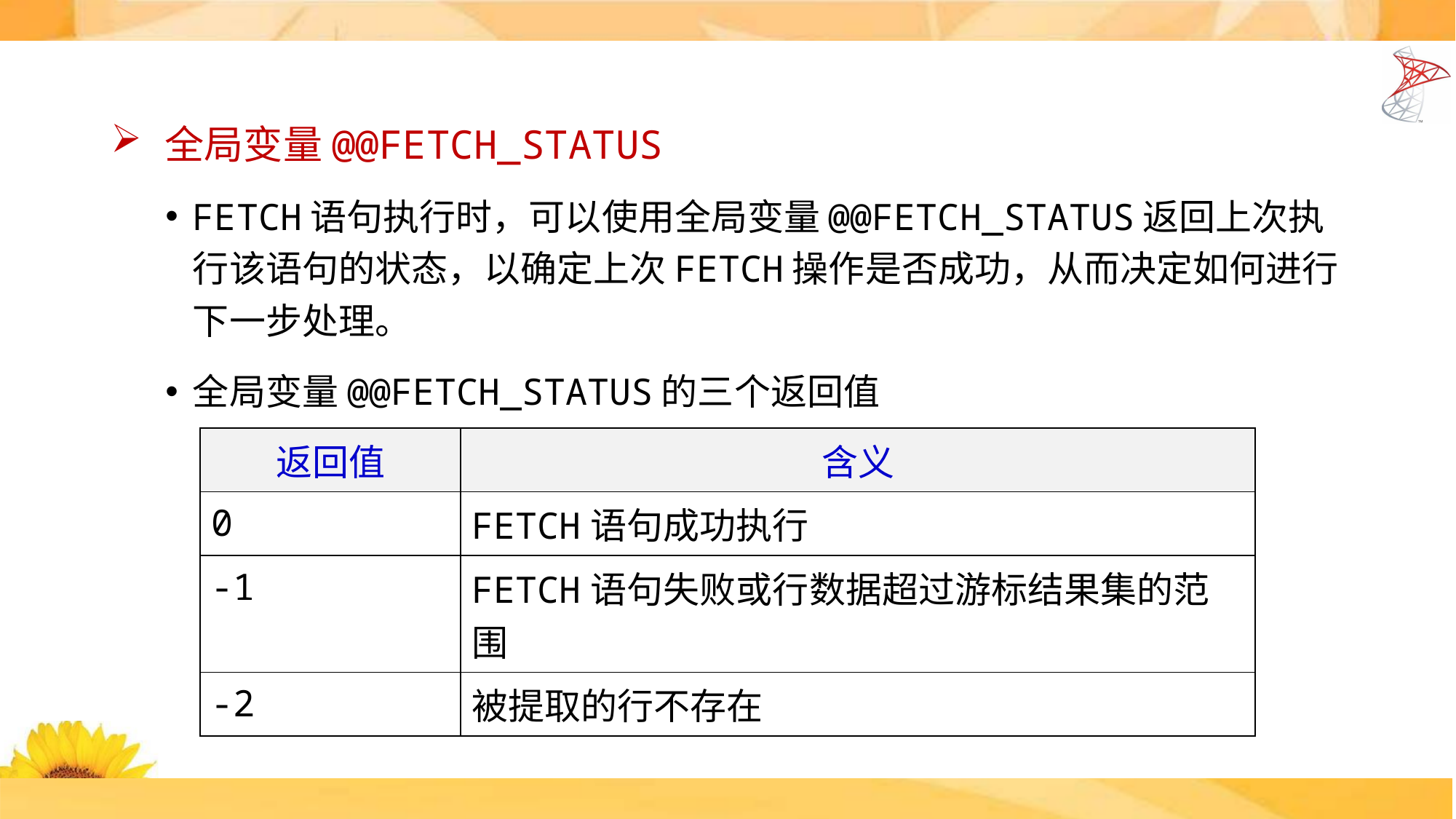

全局变量@@FETCH_STATUS
FETCH语句执行时，可以使用全局变量@@FETCH_STATUS返回上次执行该语句的状态，以确定上次FETCH操作是否成功，从而决定如何进行下一步处理。
全局变量@@FETCH_STATUS的三个返回值

| 返回值 | 含义 |
| --- | --- |
| 0 | FETCH语句成功执行 |
| -1 | FETCH语句失败或行数据超过游标结果集的范围 |
| -2 | 被提取的行不存在 |